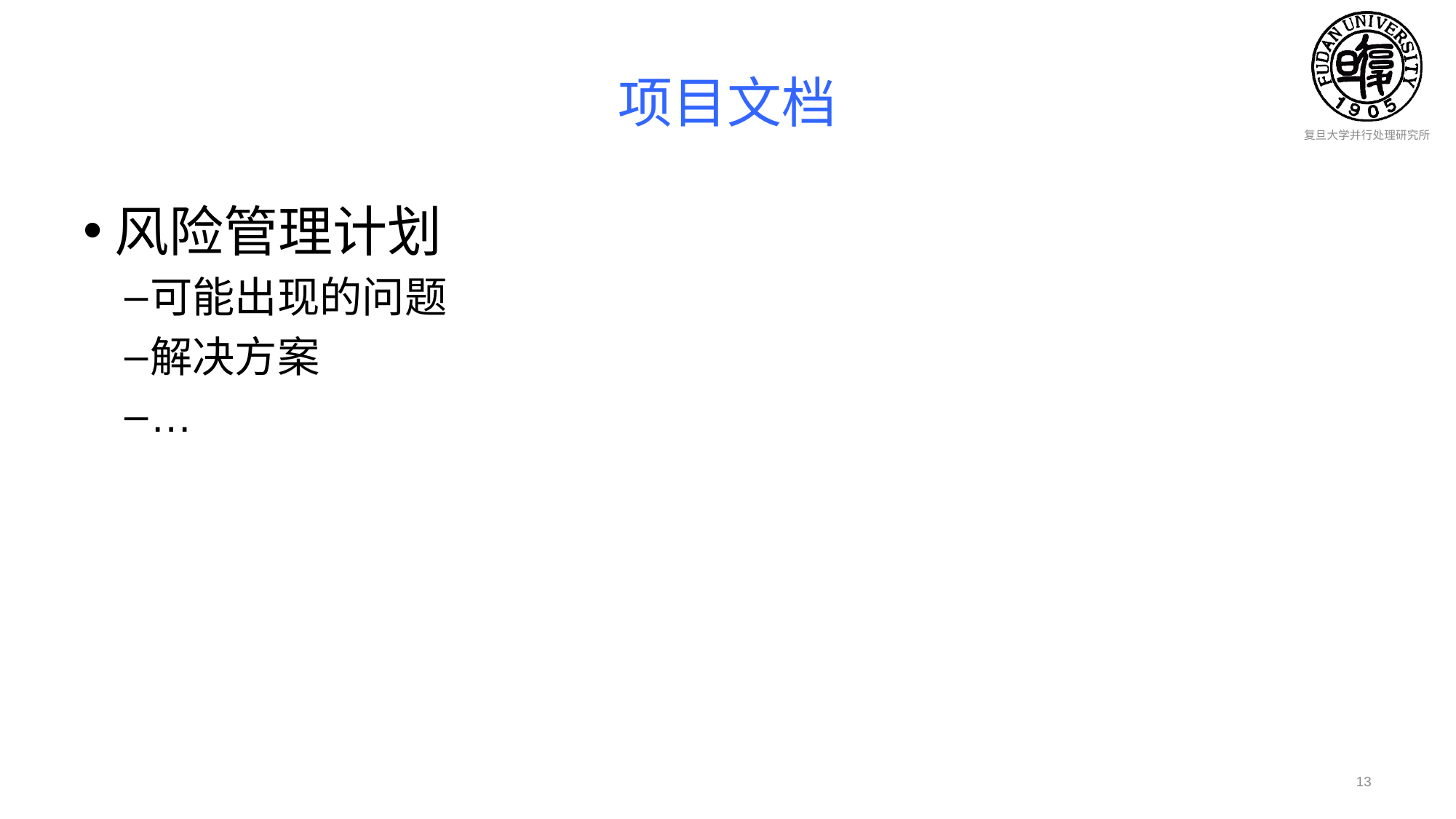

# 项目文档
复旦大学并行处理研究所
风险管理计划
可能出现的问题
解决方案
…
13